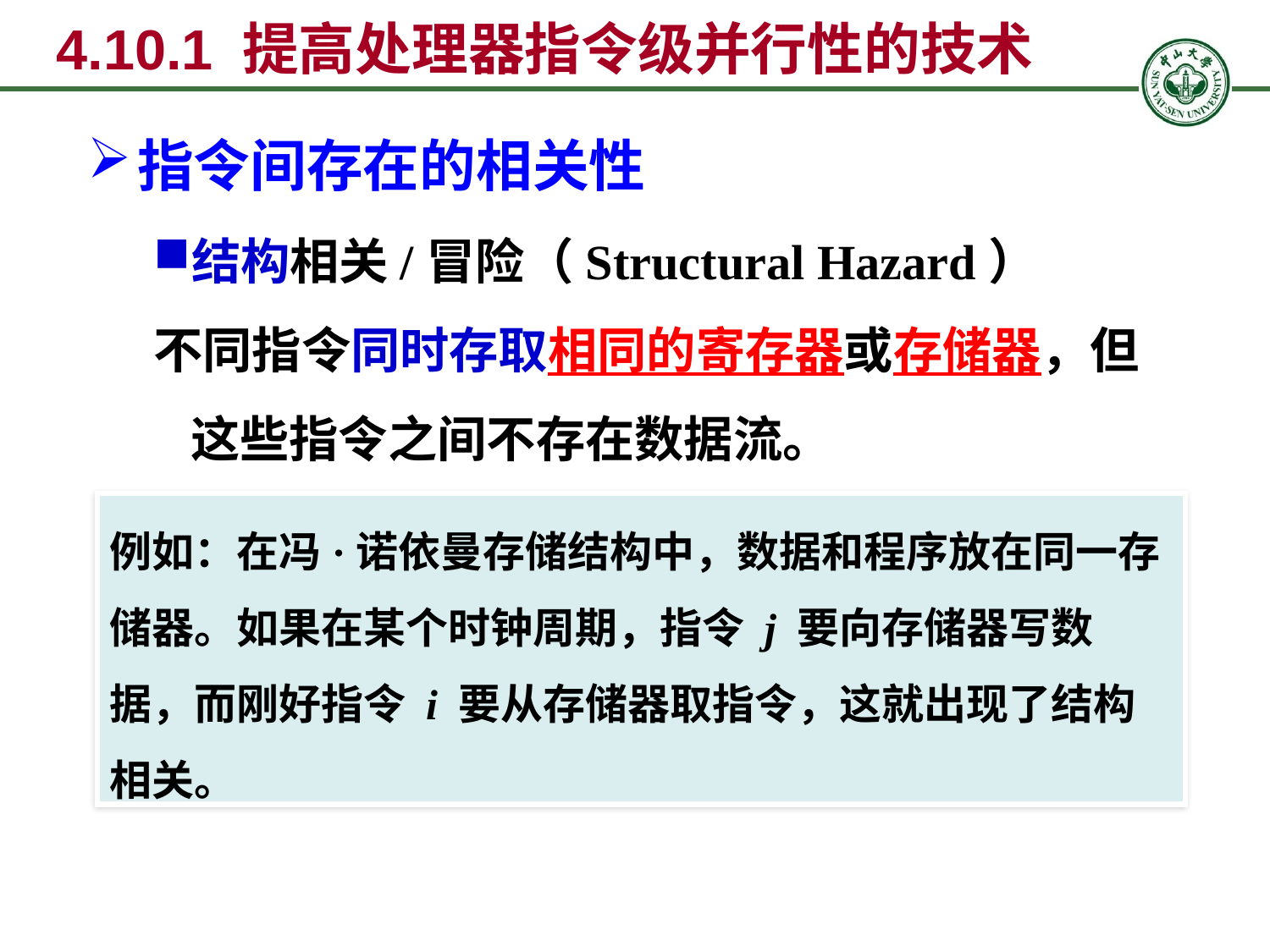

4.10.1 提高处理器指令级并行性的技术
指令间存在的相关性
结构相关/冒险（Structural Hazard）
不同指令同时存取相同的寄存器或存储器，但这些指令之间不存在数据流。
例如：在冯·诺依曼存储结构中，数据和程序放在同一存储器。如果在某个时钟周期，指令 j 要向存储器写数据，而刚好指令 i 要从存储器取指令，这就出现了结构相关。